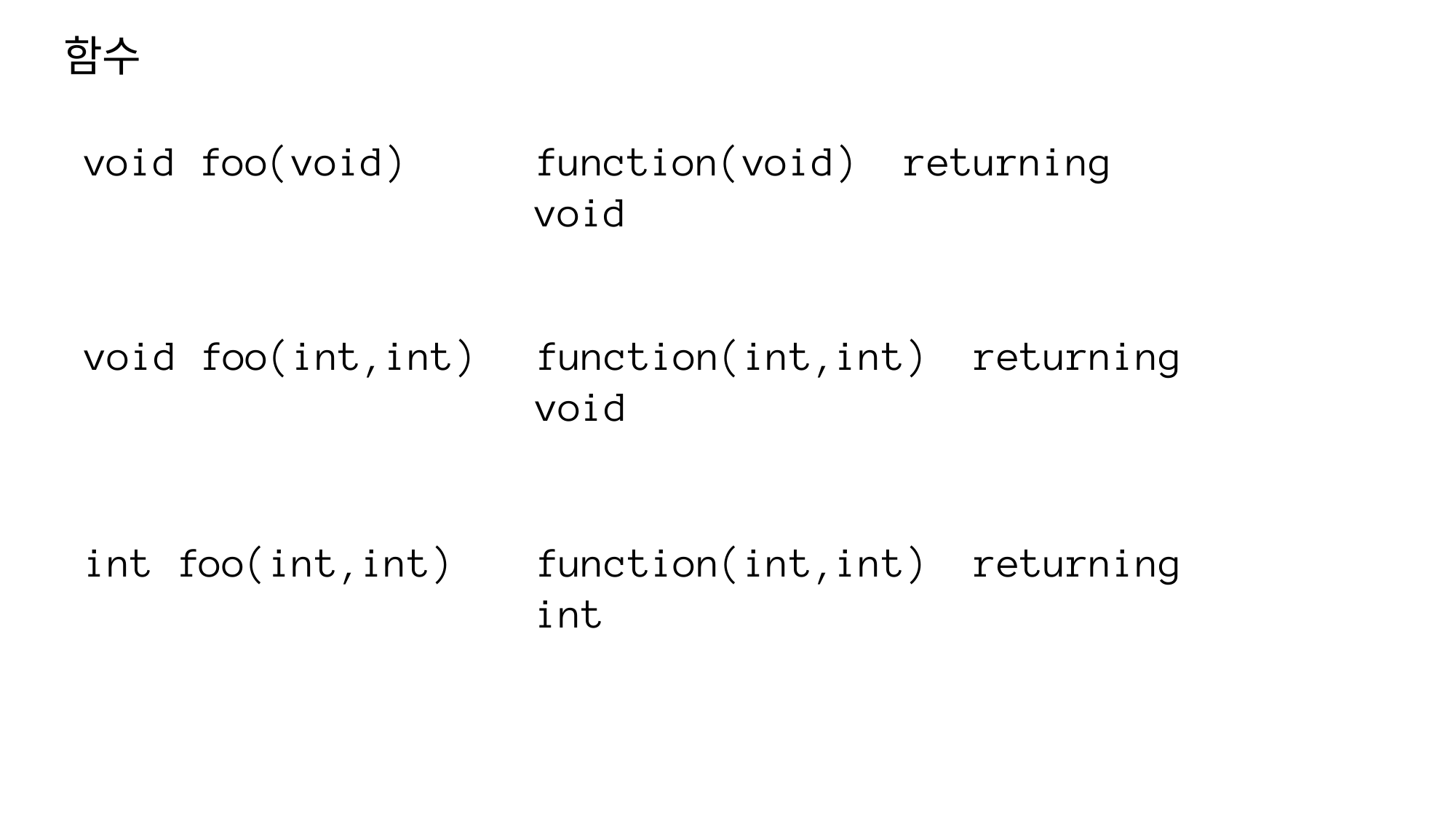

함수
void foo(void)
function(void)  returning
void
void foo(int,int)
function(int,int)  returning
void
int foo(int,int)
function(int,int)  returning
int